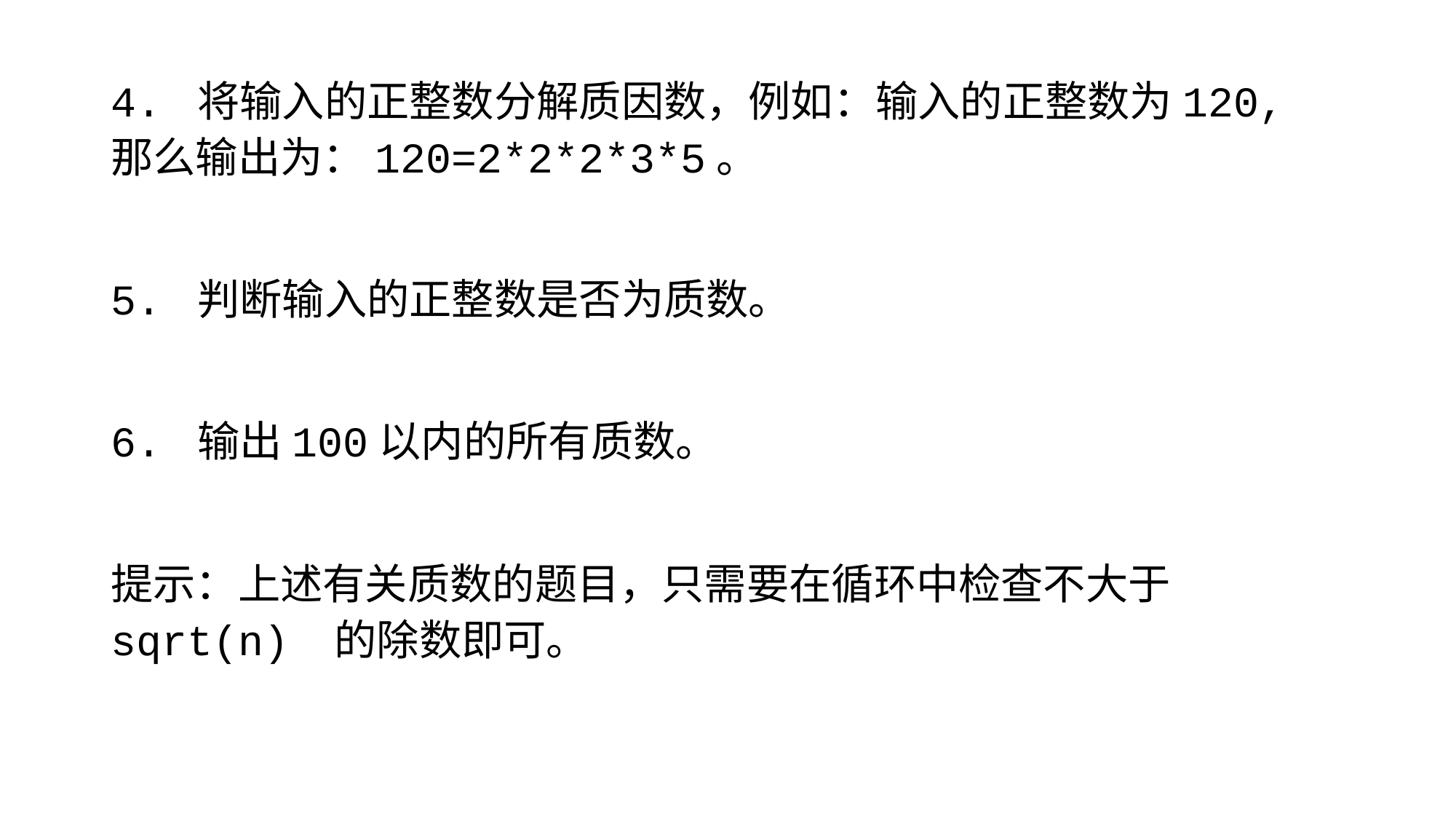

4. 将输入的正整数分解质因数，例如：输入的正整数为120, 那么输出为：120=2*2*2*3*5。

5. 判断输入的正整数是否为质数。

6. 输出100以内的所有质数。

提示：上述有关质数的题目，只需要在循环中检查不大于sqrt(n)  的除数即可。